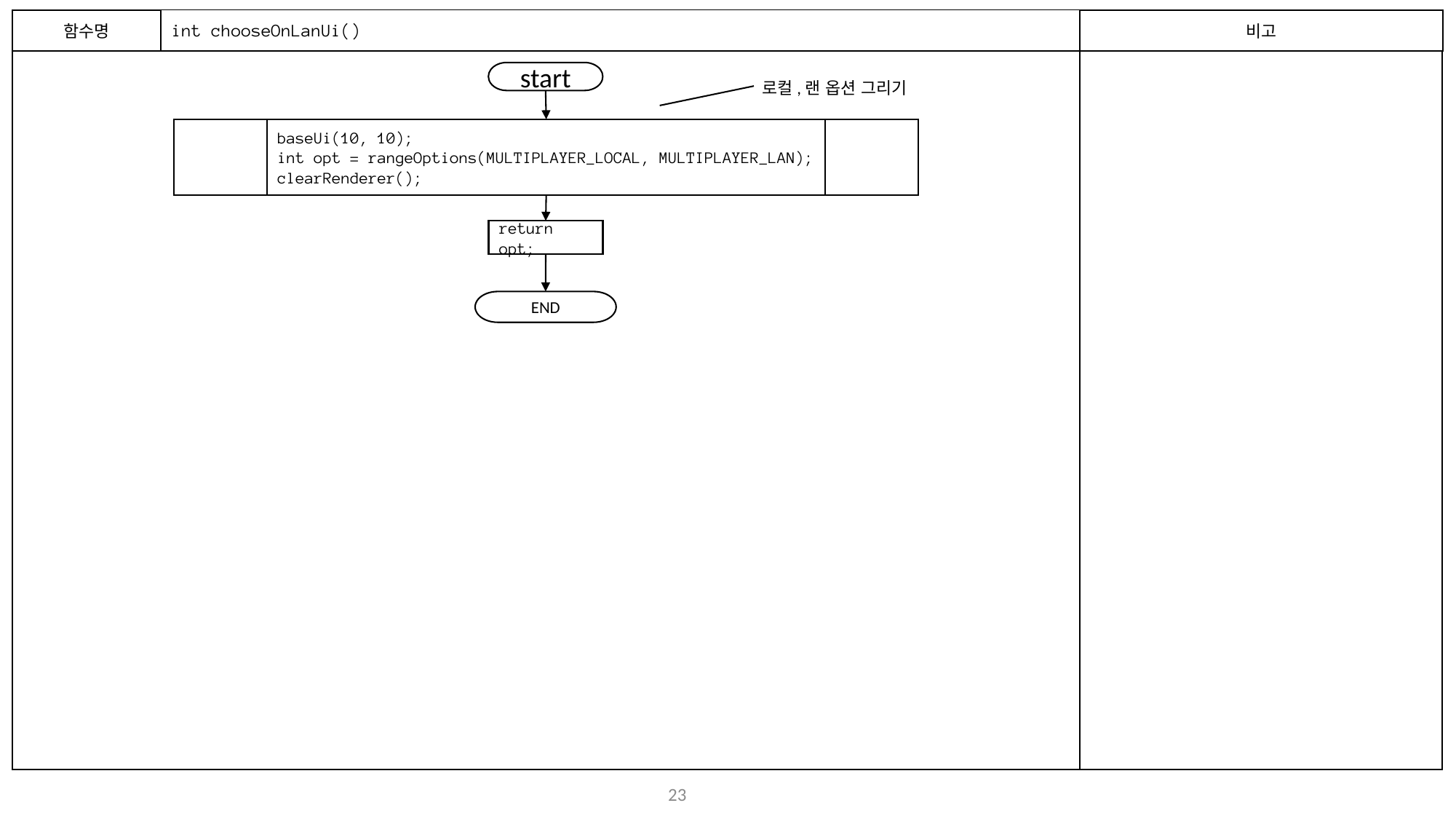

함수명
# int chooseOnLanUi()
비고

start
로컬,랜 옵션 그리기
baseUi(10, 10);
int opt = rangeOptions(MULTIPLAYER_LOCAL, MULTIPLAYER_LAN);
clearRenderer();
return opt;
END
23